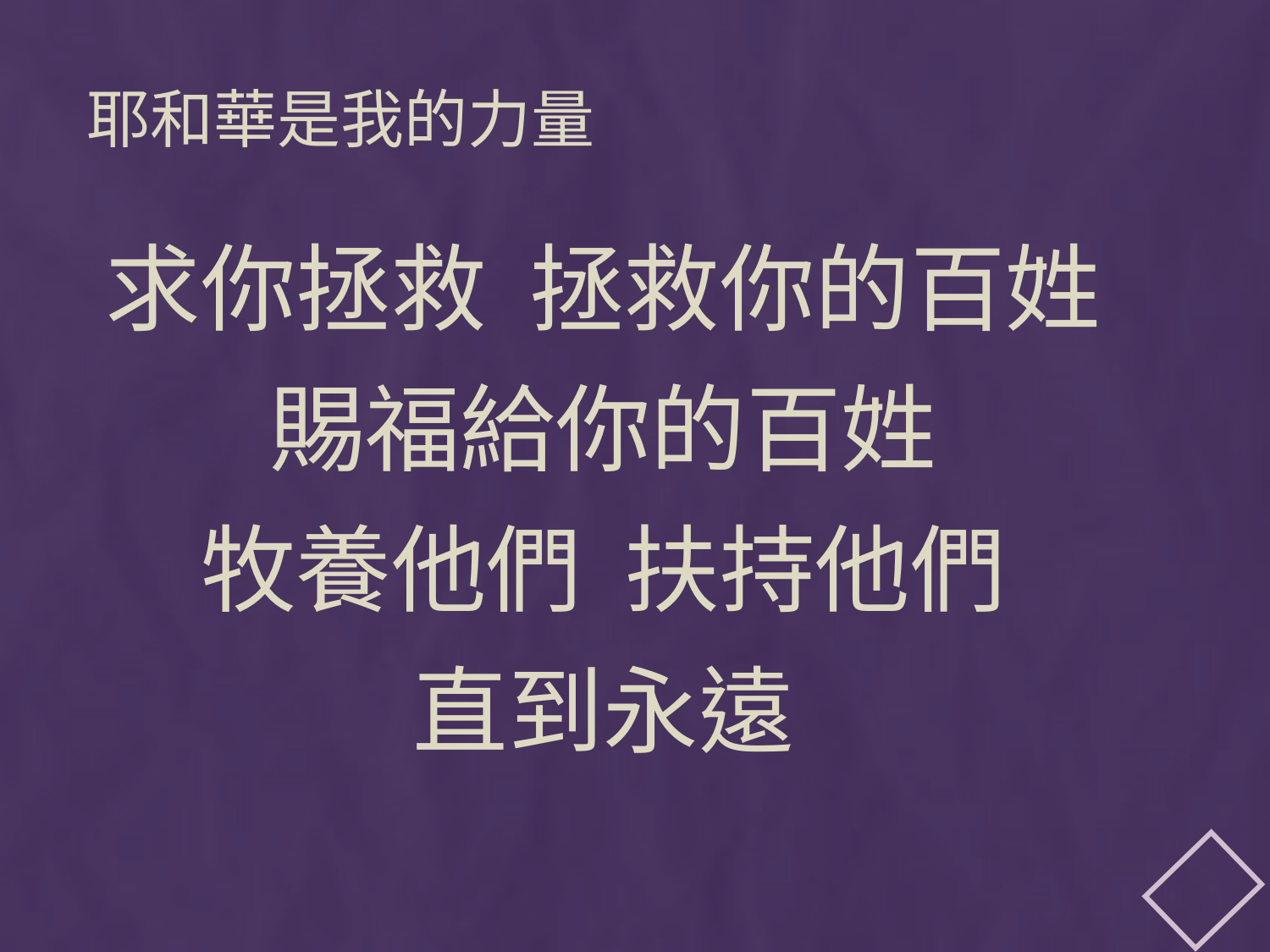

# 耶和華是我的力量
求你拯救  拯救你的百姓
賜福給你的百姓
牧養他們  扶持他們
直到永遠